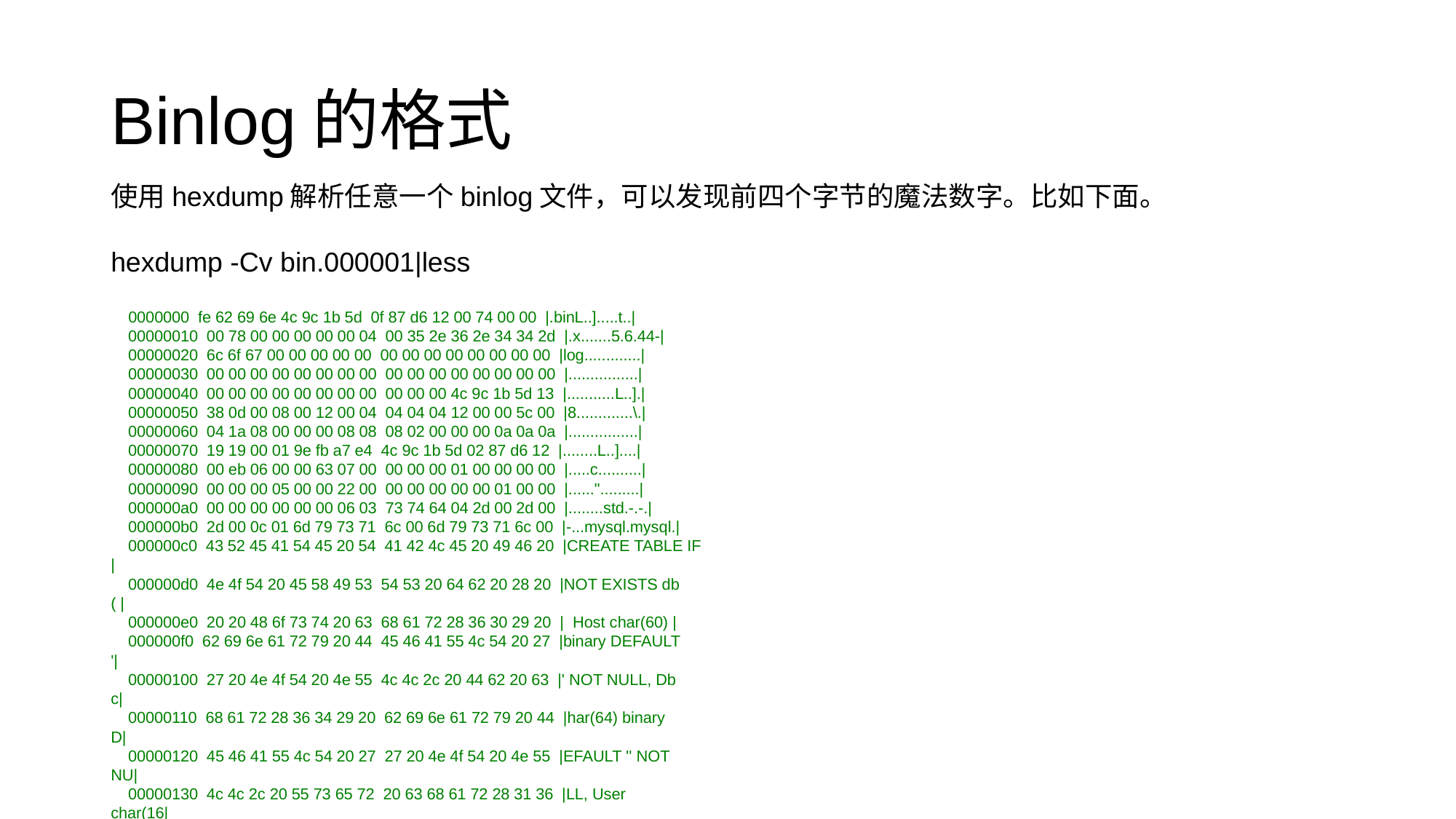

# Binlog的格式
使用hexdump解析任意一个binlog文件，可以发现前四个字节的魔法数字。比如下面。
hexdump -Cv bin.000001|less
    0000000  fe 62 69 6e 4c 9c 1b 5d  0f 87 d6 12 00 74 00 00  |.binL..].....t..|                               
    00000010  00 78 00 00 00 00 00 04  00 35 2e 36 2e 34 34 2d  |.x.......5.6.44-|                               
    00000020  6c 6f 67 00 00 00 00 00  00 00 00 00 00 00 00 00  |log.............|                               
    00000030  00 00 00 00 00 00 00 00  00 00 00 00 00 00 00 00  |................|                               
    00000040  00 00 00 00 00 00 00 00  00 00 00 4c 9c 1b 5d 13  |...........L..].|                               
    00000050  38 0d 00 08 00 12 00 04  04 04 04 12 00 00 5c 00  |8.............\.|                               
    00000060  04 1a 08 00 00 00 08 08  08 02 00 00 00 0a 0a 0a  |................|                               
    00000070  19 19 00 01 9e fb a7 e4  4c 9c 1b 5d 02 87 d6 12  |........L..]....|                               
    00000080  00 eb 06 00 00 63 07 00  00 00 00 01 00 00 00 00  |.....c..........|                               
    00000090  00 00 00 05 00 00 22 00  00 00 00 00 00 01 00 00  |......".........|                               
    000000a0  00 00 00 00 00 00 06 03  73 74 64 04 2d 00 2d 00  |........std.-.-.|                               
    000000b0  2d 00 0c 01 6d 79 73 71  6c 00 6d 79 73 71 6c 00  |-...mysql.mysql.|                               
    000000c0  43 52 45 41 54 45 20 54  41 42 4c 45 20 49 46 20  |CREATE TABLE IF |                               
    000000d0  4e 4f 54 20 45 58 49 53  54 53 20 64 62 20 28 20  |NOT EXISTS db ( |                               
    000000e0  20 20 48 6f 73 74 20 63  68 61 72 28 36 30 29 20  |  Host char(60) |                               
    000000f0  62 69 6e 61 72 79 20 44  45 46 41 55 4c 54 20 27  |binary DEFAULT '|                               
    00000100  27 20 4e 4f 54 20 4e 55  4c 4c 2c 20 44 62 20 63  |' NOT NULL, Db c|                               
    00000110  68 61 72 28 36 34 29 20  62 69 6e 61 72 79 20 44  |har(64) binary D|                               
    00000120  45 46 41 55 4c 54 20 27  27 20 4e 4f 54 20 4e 55  |EFAULT '' NOT NU|                               
    00000130  4c 4c 2c 20 55 73 65 72  20 63 68 61 72 28 31 36  |LL, User char(16|                               
    00000140  29 20 62 69 6e 61 72 79  20 44 45 46 41 55 4c 54  |) binary DEFAULT|                               
    00000150  20 27 27 20 4e 4f 54 20  4e 55 4c 4c 2c 20 53 65  | '' NOT NULL, Se|                               
    00000160  6c 65 63 74 5f 70 72 69  76 20 65 6e 75 6d 28 27  |lect_priv enum('|